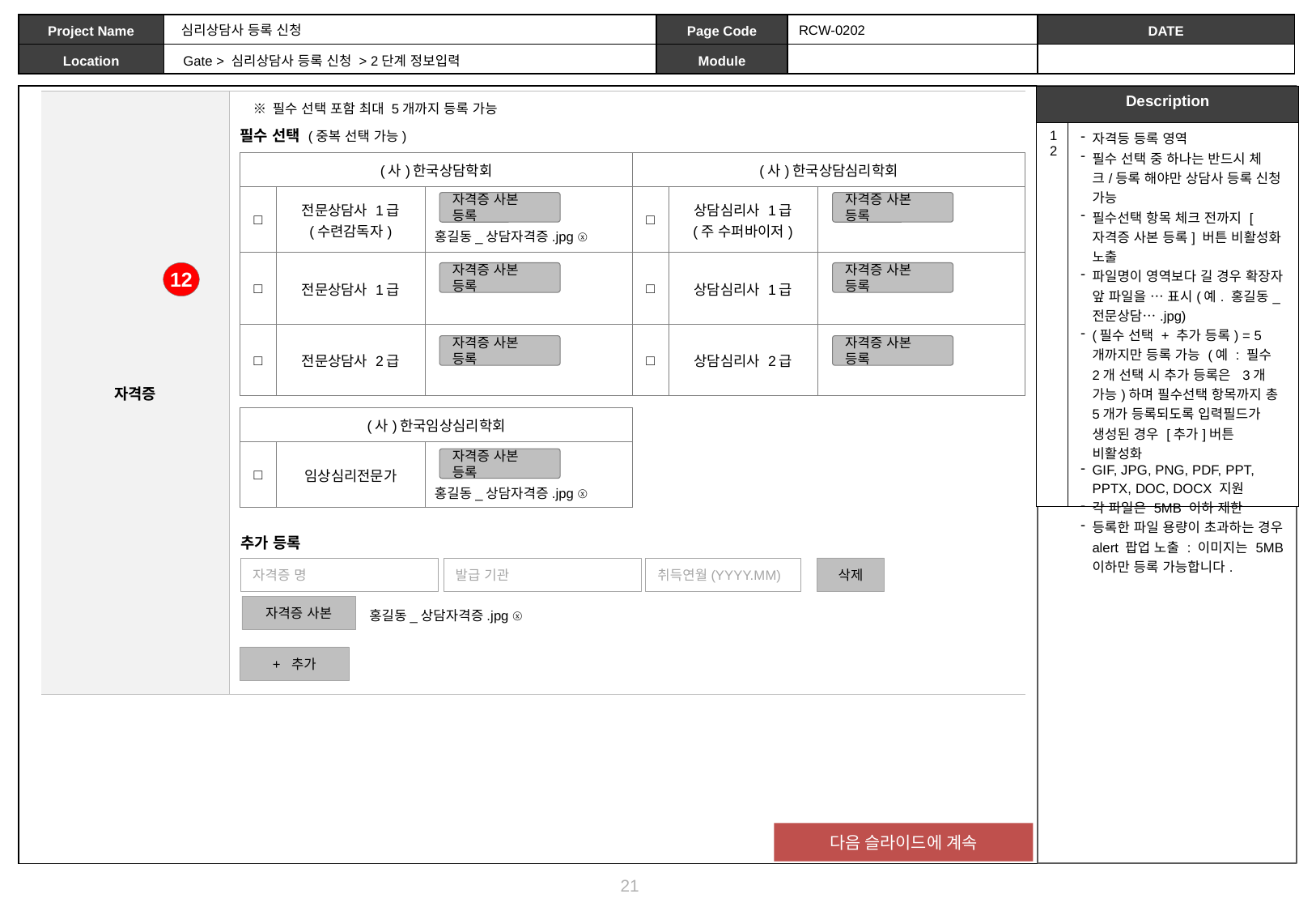

심리상담사 등록 신청
RCW-0202
Gate > 심리상담사 등록 신청 > 2단계 정보입력
| Description |  |
| --- | --- |
| 12 | 자격등 등록 영역 필수 선택 중 하나는 반드시 체크/등록 해야만 상담사 등록 신청 가능 필수선택 항목 체크 전까지 [자격증 사본 등록] 버튼 비활성화 노출 파일명이 영역보다 길 경우 확장자 앞 파일을 … 표시(예. 홍길동\_전문상담….jpg) (필수 선택 + 추가 등록) = 5개까지만 등록 가능 (예 : 필수 2개 선택 시 추가 등록은 3개 가능)하며 필수선택 항목까지 총 5개가 등록되도록 입력필드가 생성된 경우 [추가]버튼 비활성화 GIF, JPG, PNG, PDF, PPT, PPTX, DOC, DOCX 지원 각 파일은 5MB 이하 제한 등록한 파일 용량이 초과하는 경우 alert 팝업 노출 : 이미지는 5MB 이하만 등록 가능합니다. |
| 자격증 |  |
| --- | --- |
※ 필수 선택 포함 최대 5개까지 등록 가능
필수 선택 (중복 선택 가능)
| (사)한국상담학회 |  |  | (사)한국상담심리학회 |  |  |
| --- | --- | --- | --- | --- | --- |
| □ | 전문상담사 1급 (수련감독자) |  | □ | 상담심리사 1급 (주 수퍼바이저) |  |
| □ | 전문상담사 1급 |  | □ | 상담심리사 1급 |  |
| □ | 전문상담사 2급 |  | □ | 상담심리사 2급 |  |
자격증 사본 등록
자격증 사본 등록
홍길동_상담자격증.jpg ⓧ
12
자격증 사본 등록
자격증 사본 등록
자격증 사본 등록
자격증 사본 등록
| (사)한국임상심리학회 |  |  |
| --- | --- | --- |
| □ | 임상심리전문가 |  |
자격증 사본 등록
홍길동_상담자격증.jpg ⓧ
추가 등록
자격증 명
발급 기관
취득연월(YYYY.MM)
삭제
자격증 사본
홍길동_상담자격증.jpg ⓧ
+  추가
다음 슬라이드에 계속
21